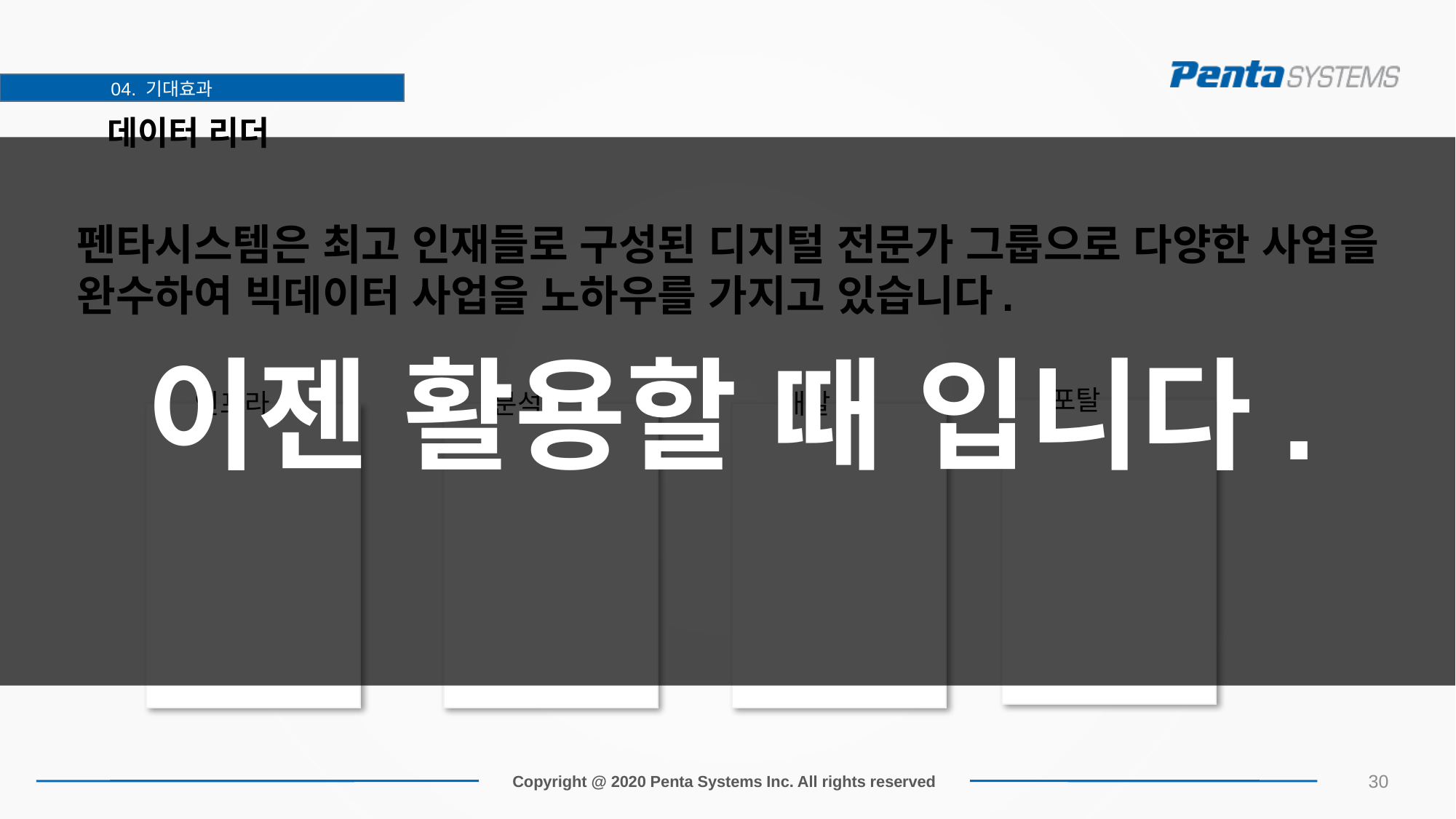

# 04. 기대효과
데이터 리더
이젠 활용할 때 입니다.
펜타시스템은 최고 인재들로 구성된 디지털 전문가 그룹으로 다양한 사업을
완수하여 빅데이터 사업을 노하우를 가지고 있습니다.
포탈
인프라
분석
개발

Copyright @ 2020 Penta Systems Inc. All rights reserved
30